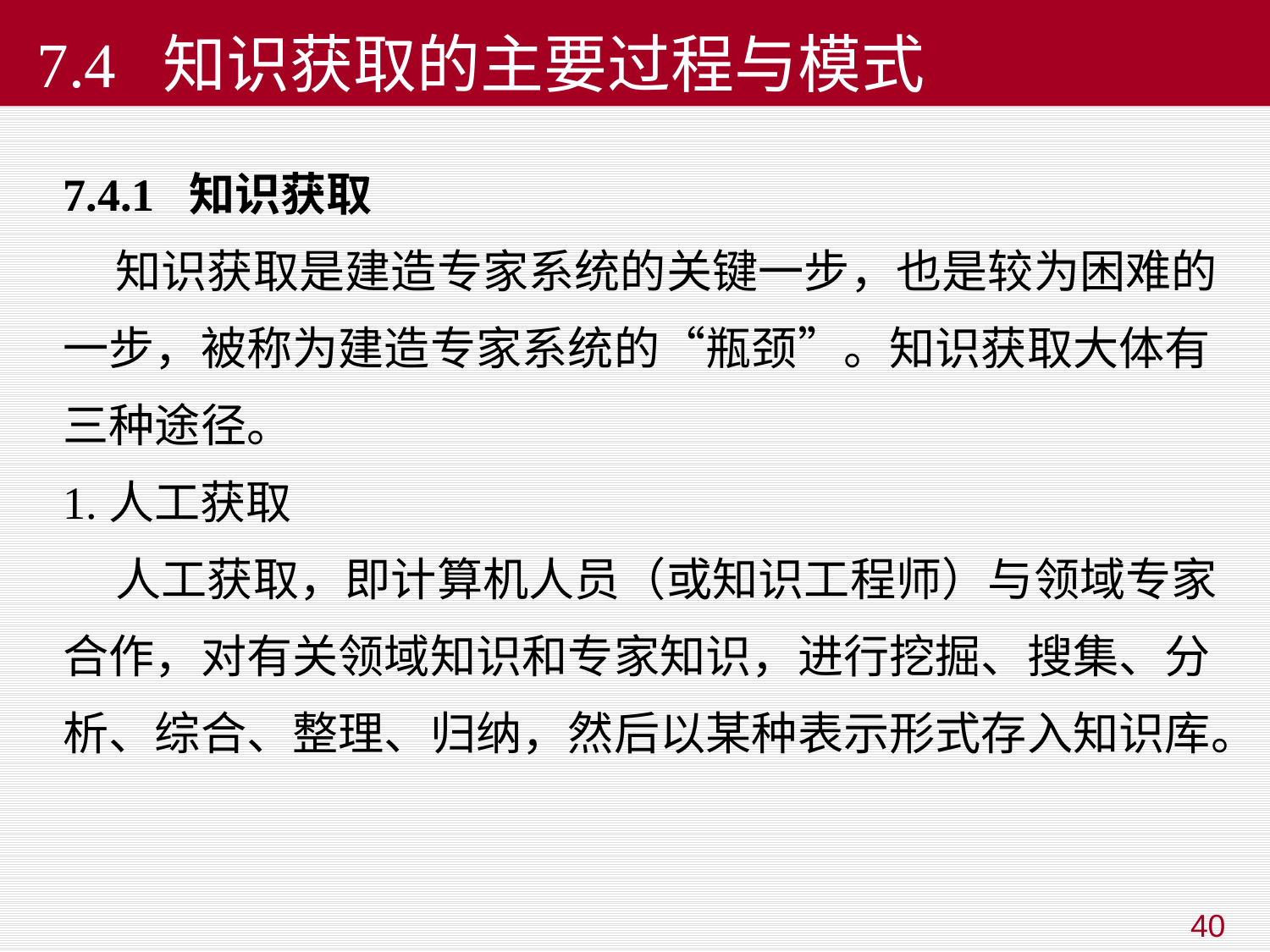

7.4  知识获取的主要过程与模式
7.4.1  知识获取
    知识获取是建造专家系统的关键一步，也是较为困难的一步，被称为建造专家系统的“瓶颈”。知识获取大体有三种途径。
1.人工获取
    人工获取，即计算机人员（或知识工程师）与领域专家合作，对有关领域知识和专家知识，进行挖掘、搜集、分析、综合、整理、归纳，然后以某种表示形式存入知识库。

40